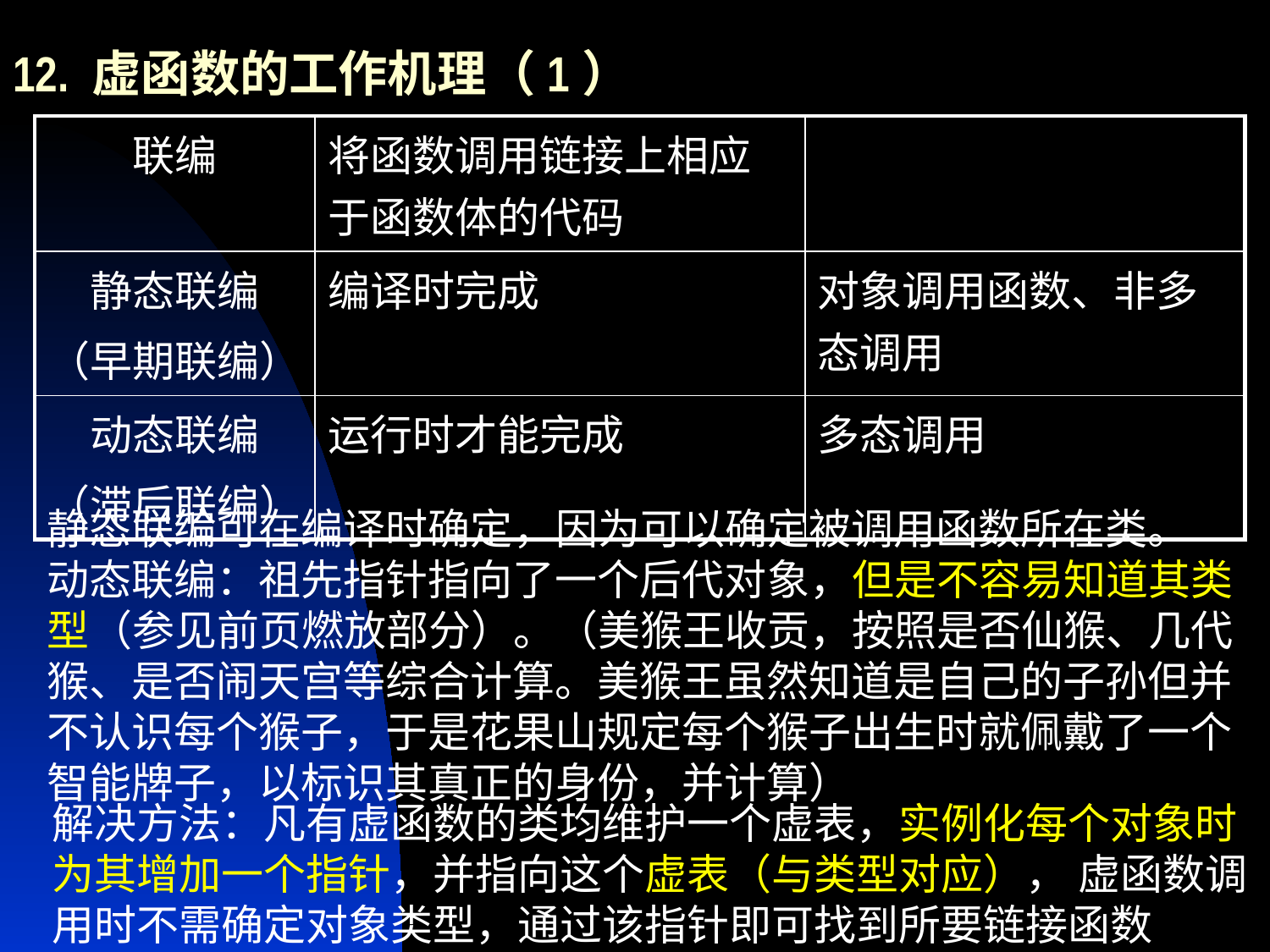

# 12. 虚函数的工作机理（1）
| 联编 | 将函数调用链接上相应于函数体的代码 |  |
| --- | --- | --- |
| 静态联编 （早期联编） | 编译时完成 | 对象调用函数、非多态调用 |
| 动态联编 （滞后联编） | 运行时才能完成 | 多态调用 |
静态联编可在编译时确定，因为可以确定被调用函数所在类。
动态联编：祖先指针指向了一个后代对象，但是不容易知道其类型（参见前页燃放部分）。（美猴王收贡，按照是否仙猴、几代猴、是否闹天宫等综合计算。美猴王虽然知道是自己的子孙但并不认识每个猴子，于是花果山规定每个猴子出生时就佩戴了一个智能牌子，以标识其真正的身份，并计算）
解决方法：凡有虚函数的类均维护一个虚表，实例化每个对象时为其增加一个指针，并指向这个虚表（与类型对应）， 虚函数调用时不需确定对象类型，通过该指针即可找到所要链接函数